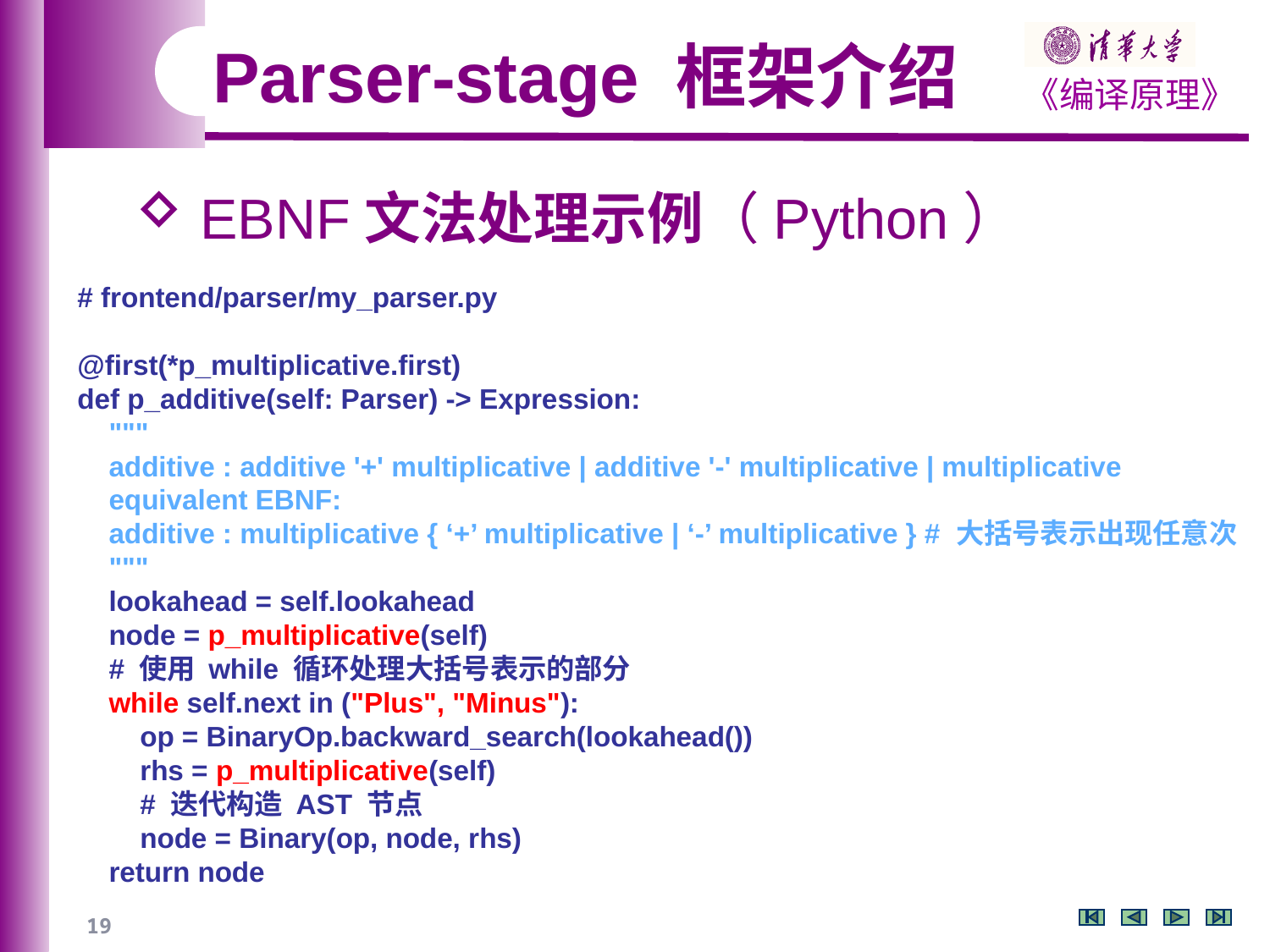

Parser-stage 框架介绍
 EBNF文法处理示例（Python）
# frontend/parser/my_parser.py

@first(*p_multiplicative.first)
def p_additive(self: Parser) -> Expression:
    """
    additive : additive '+' multiplicative | additive '-' multiplicative | multiplicative
    equivalent EBNF:
    additive : multiplicative { ‘+’ multiplicative | ‘-’ multiplicative } # 大括号表示出现任意次
    """
    lookahead = self.lookahead
    node = p_multiplicative(self)
    # 使用 while 循环处理大括号表示的部分
    while self.next in ("Plus", "Minus"):
        op = BinaryOp.backward_search(lookahead())
        rhs = p_multiplicative(self)
        # 迭代构造 AST 节点
        node = Binary(op, node, rhs)
    return node
19